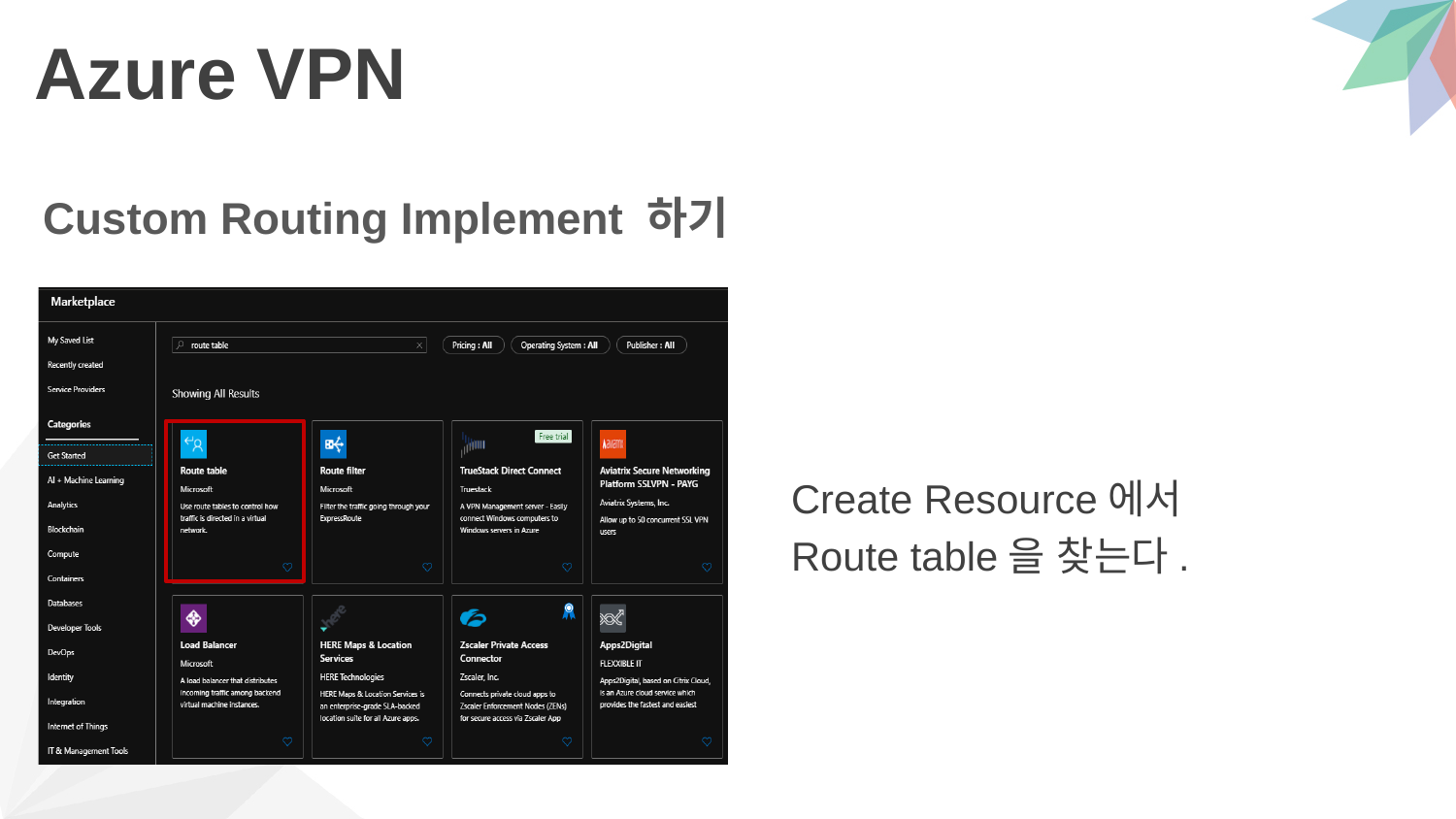

# Azure VPN
Custom Routing Implement 하기

Create Resource에서
Route table을 찾는다.